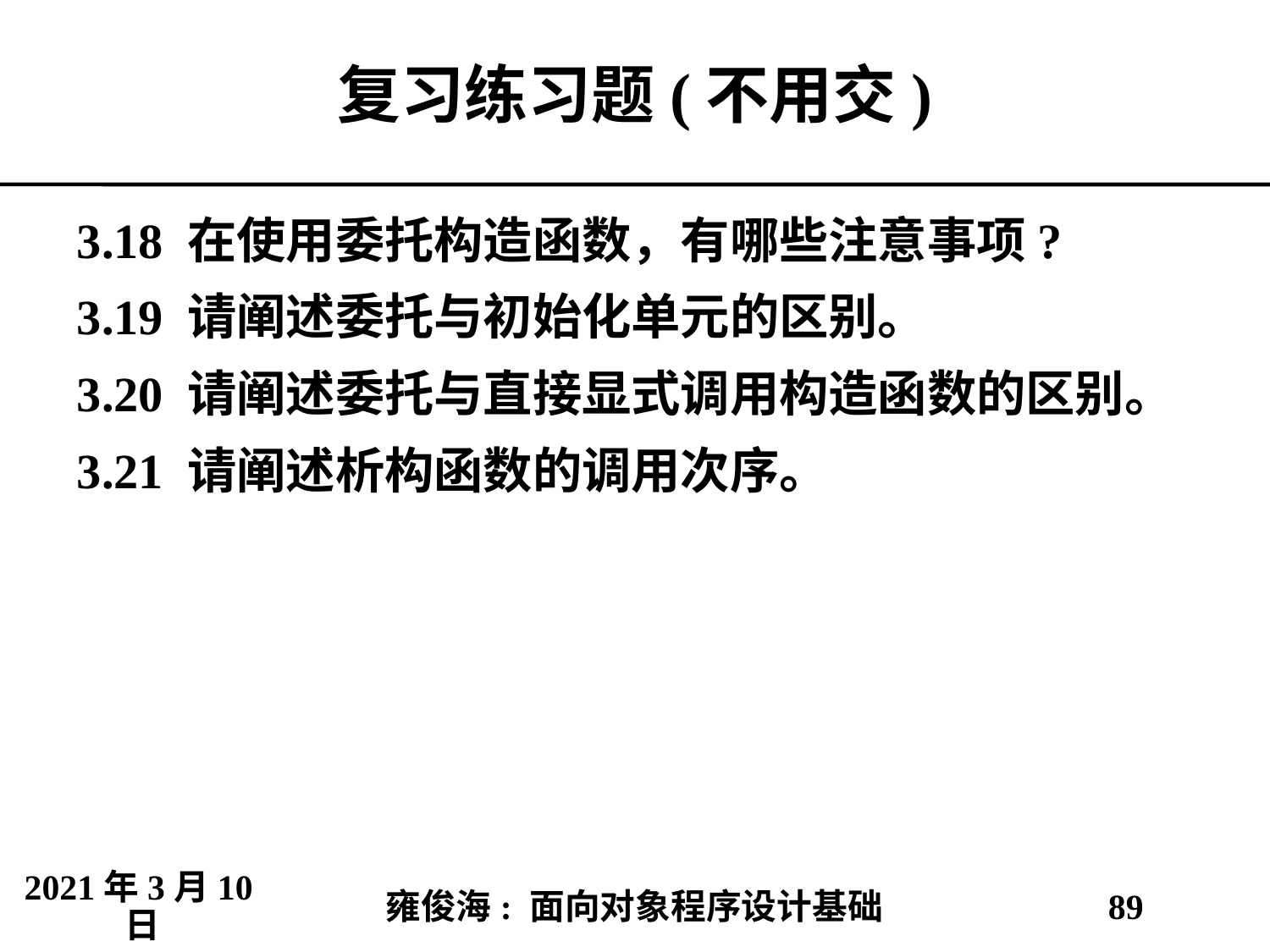

# 复习练习题(不用交)

3.18 在使用委托构造函数，有哪些注意事项?
3.19 请阐述委托与初始化单元的区别。
3.20 请阐述委托与直接显式调用构造函数的区别。
3.21 请阐述析构函数的调用次序。
2021年3月10日
雍俊海: 面向对象程序设计基础
89